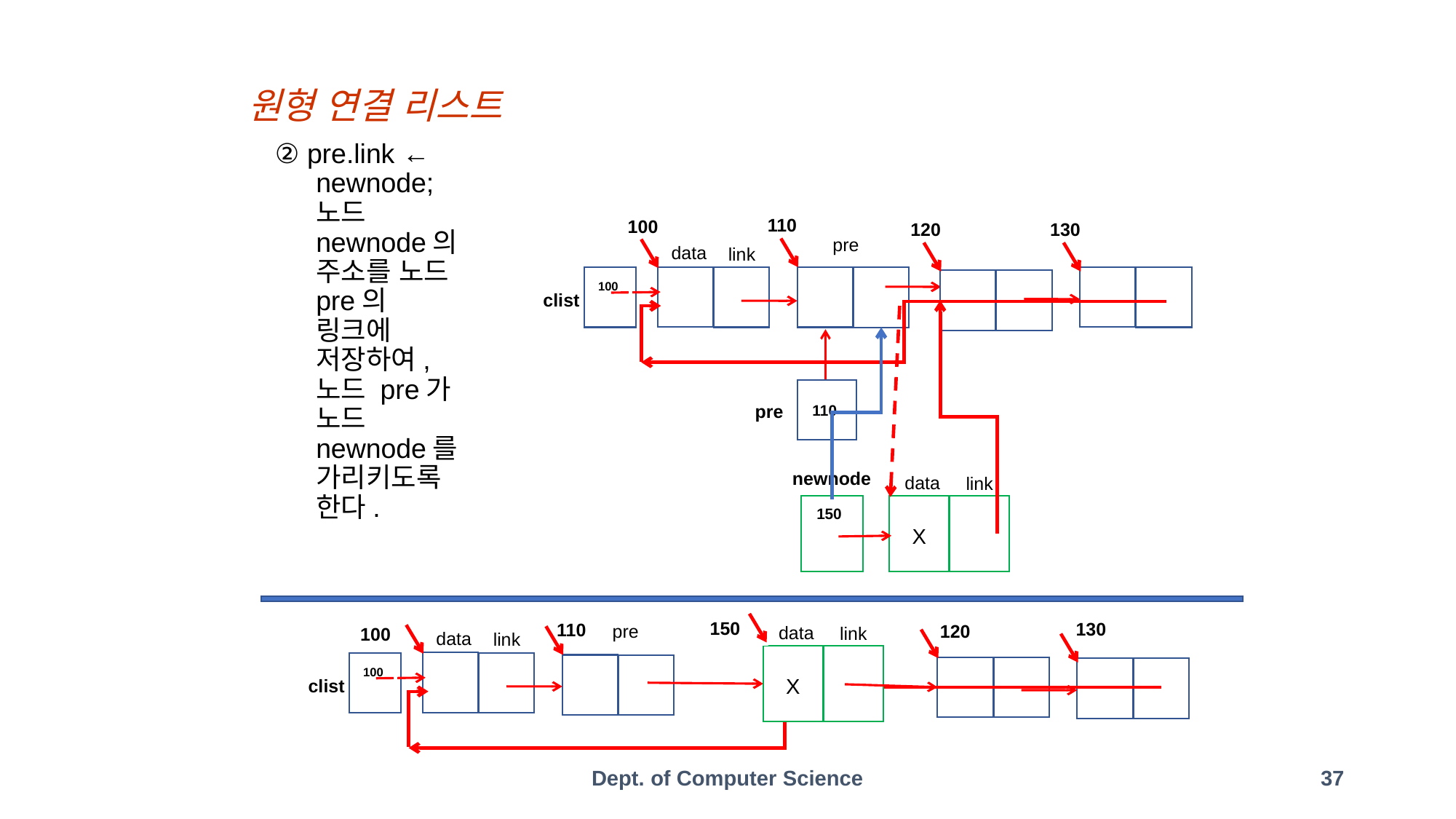

원형 연결 리스트
② pre.link ← newnode;  노드 newnode의 주소를 노드 pre의 링크에 저장하여, 노드 pre가 노드 newnode를 가리키도록 한다.
110
100
120
130
pre
data
link

100
clist

pre
110
newnode
data
link

150
X

150
130
110
pre
120
data
link
100
data
link

100
X
clist
Dept. of Computer Science
37